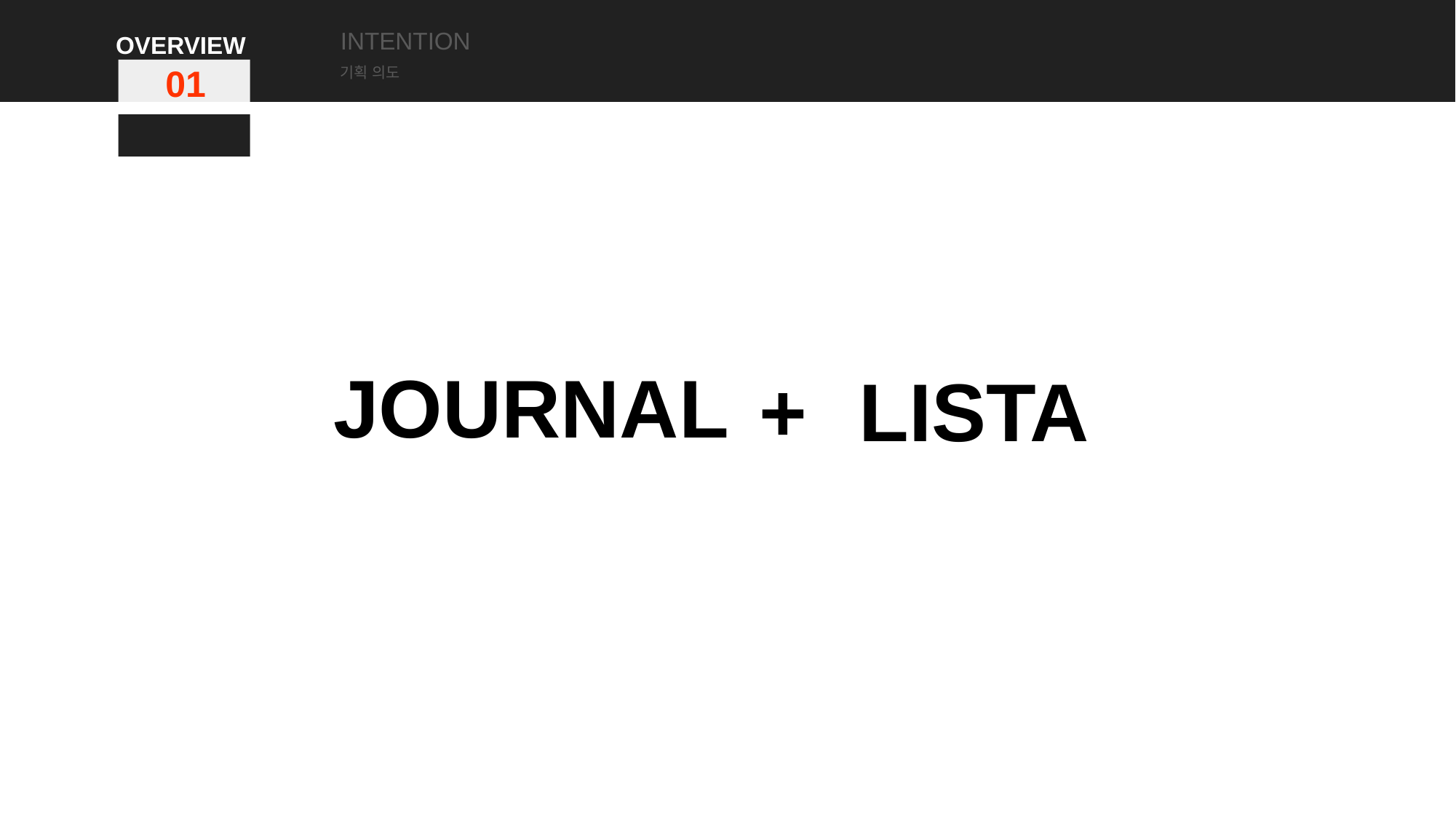

INTENTION
기획 의도
OVERVIEW
01

JOURNAL
+
LISTA